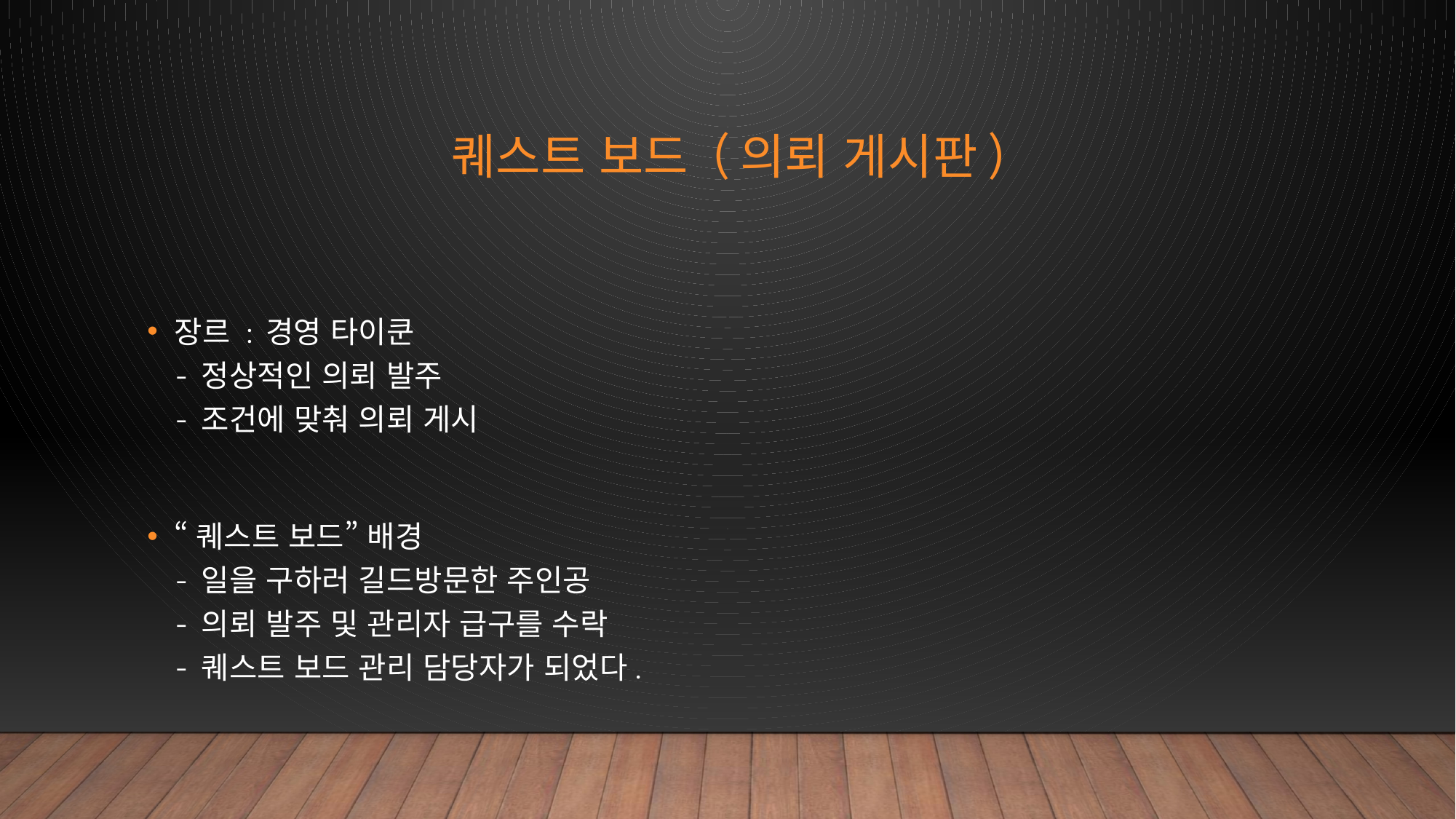

# 퀘스트 보드 (의뢰 게시판)

장르 : 경영 타이쿤
- 정상적인 의뢰 발주
- 조건에 맞춰 의뢰 게시

“퀘스트 보드” 배경
- 일을 구하러 길드방문한 주인공
- 의뢰 발주 및 관리자 급구를 수락
- 퀘스트 보드 관리 담당자가 되었다.